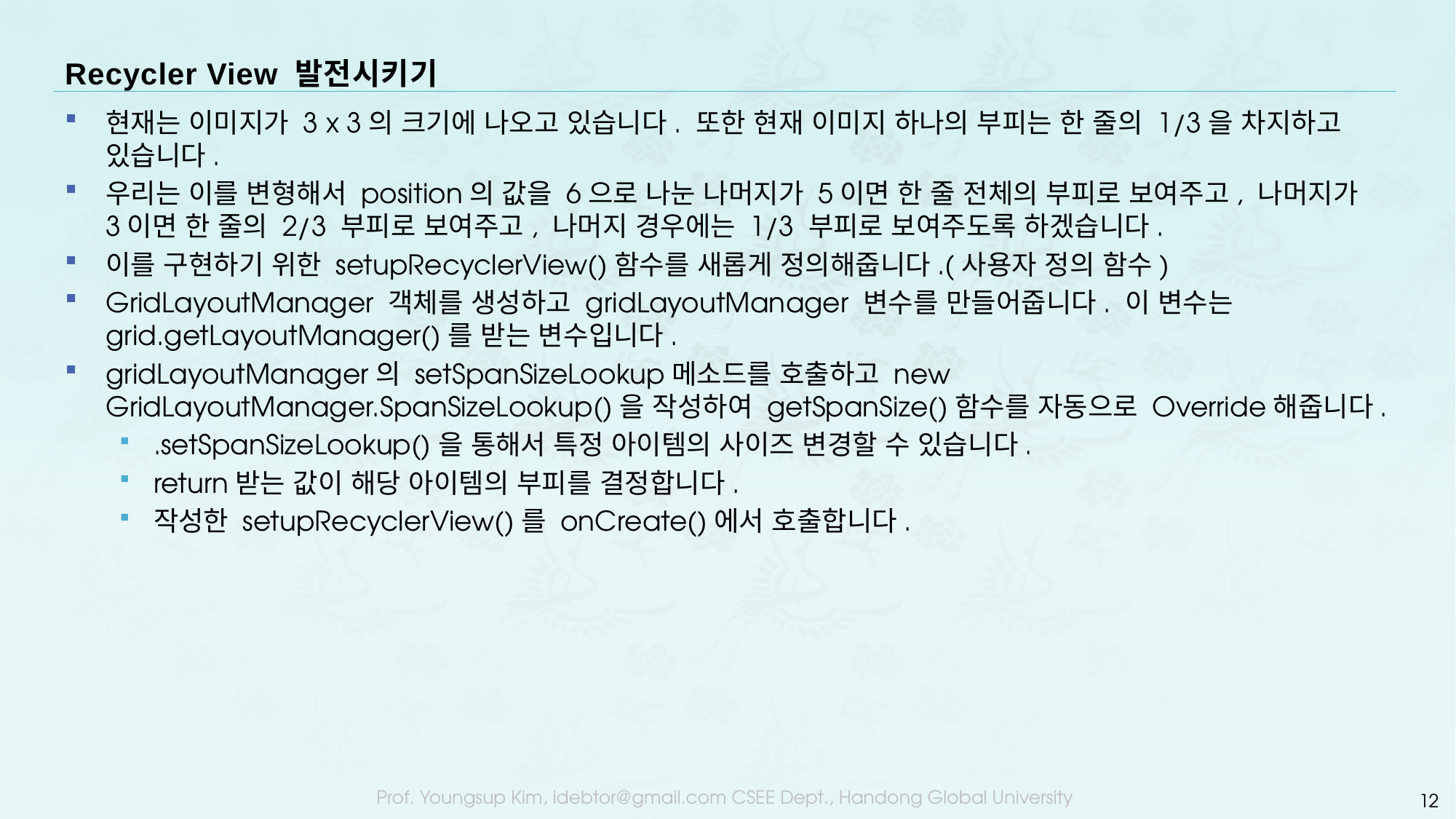

# Recycler View 발전시키기
현재는 이미지가 3 x 3의 크기에 나오고 있습니다. 또한 현재 이미지 하나의 부피는 한 줄의 1/3을 차지하고 있습니다.
우리는 이를 변형해서 position의 값을 6으로 나눈 나머지가 5이면 한 줄 전체의 부피로 보여주고, 나머지가 3이면 한 줄의 2/3 부피로 보여주고, 나머지 경우에는 1/3 부피로 보여주도록 하겠습니다.
이를 구현하기 위한 setupRecyclerView()함수를 새롭게 정의해줍니다.(사용자 정의 함수)
GridLayoutManager 객체를 생성하고 gridLayoutManager 변수를 만들어줍니다. 이 변수는 grid.getLayoutManager()를 받는 변수입니다.
gridLayoutManager의 setSpanSizeLookup메소드를 호출하고 new GridLayoutManager.SpanSizeLookup()을 작성하여 getSpanSize()함수를 자동으로 Override해줍니다.
.setSpanSizeLookup()을 통해서 특정 아이템의 사이즈 변경할 수 있습니다.
return받는 값이 해당 아이템의 부피를 결정합니다.
작성한 setupRecyclerView()를 onCreate()에서 호출합니다.
12